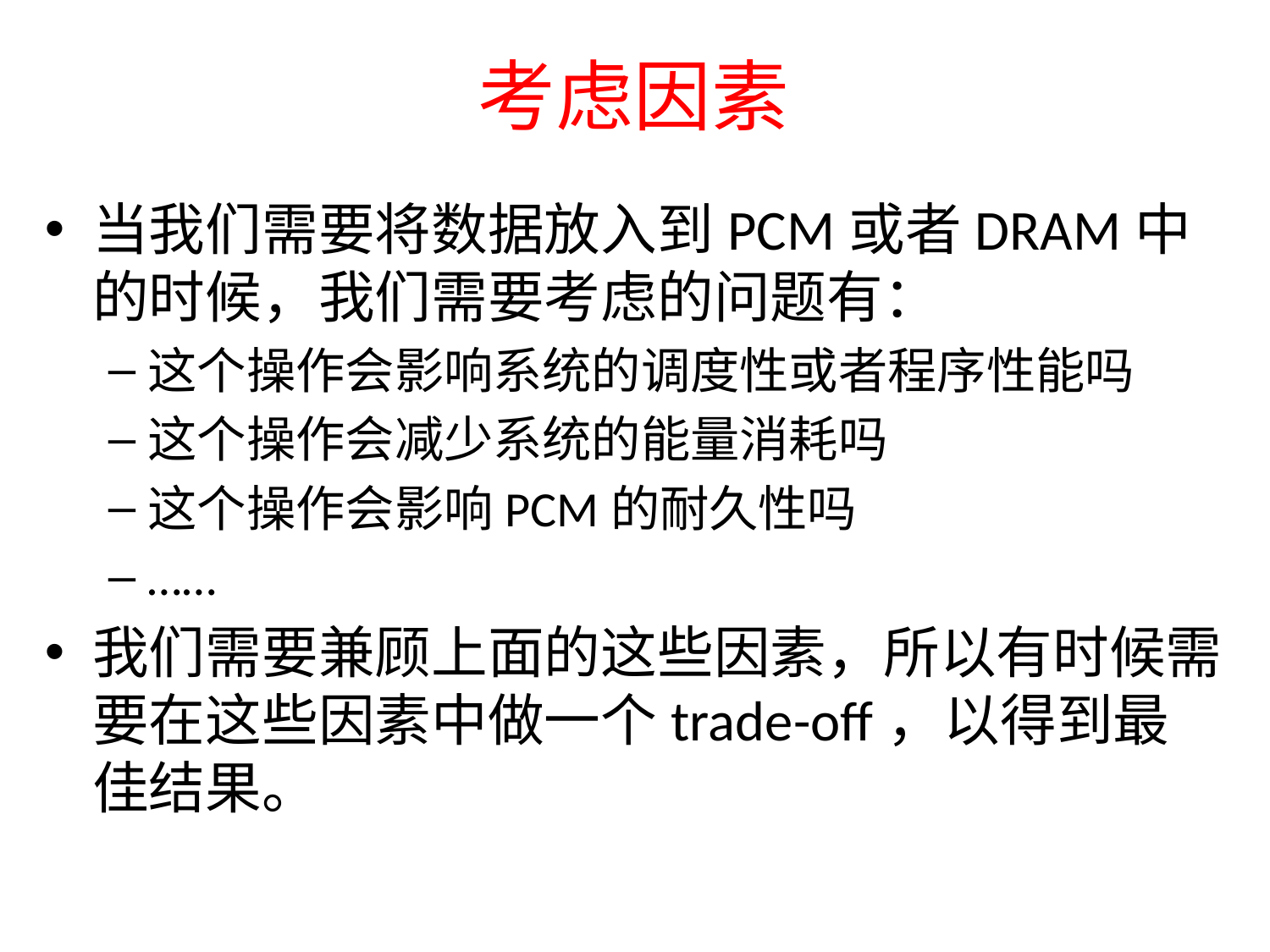

# 考虑因素
当我们需要将数据放入到PCM或者DRAM中的时候，我们需要考虑的问题有：
这个操作会影响系统的调度性或者程序性能吗
这个操作会减少系统的能量消耗吗
这个操作会影响PCM的耐久性吗
……
我们需要兼顾上面的这些因素，所以有时候需要在这些因素中做一个trade-off，以得到最佳结果。